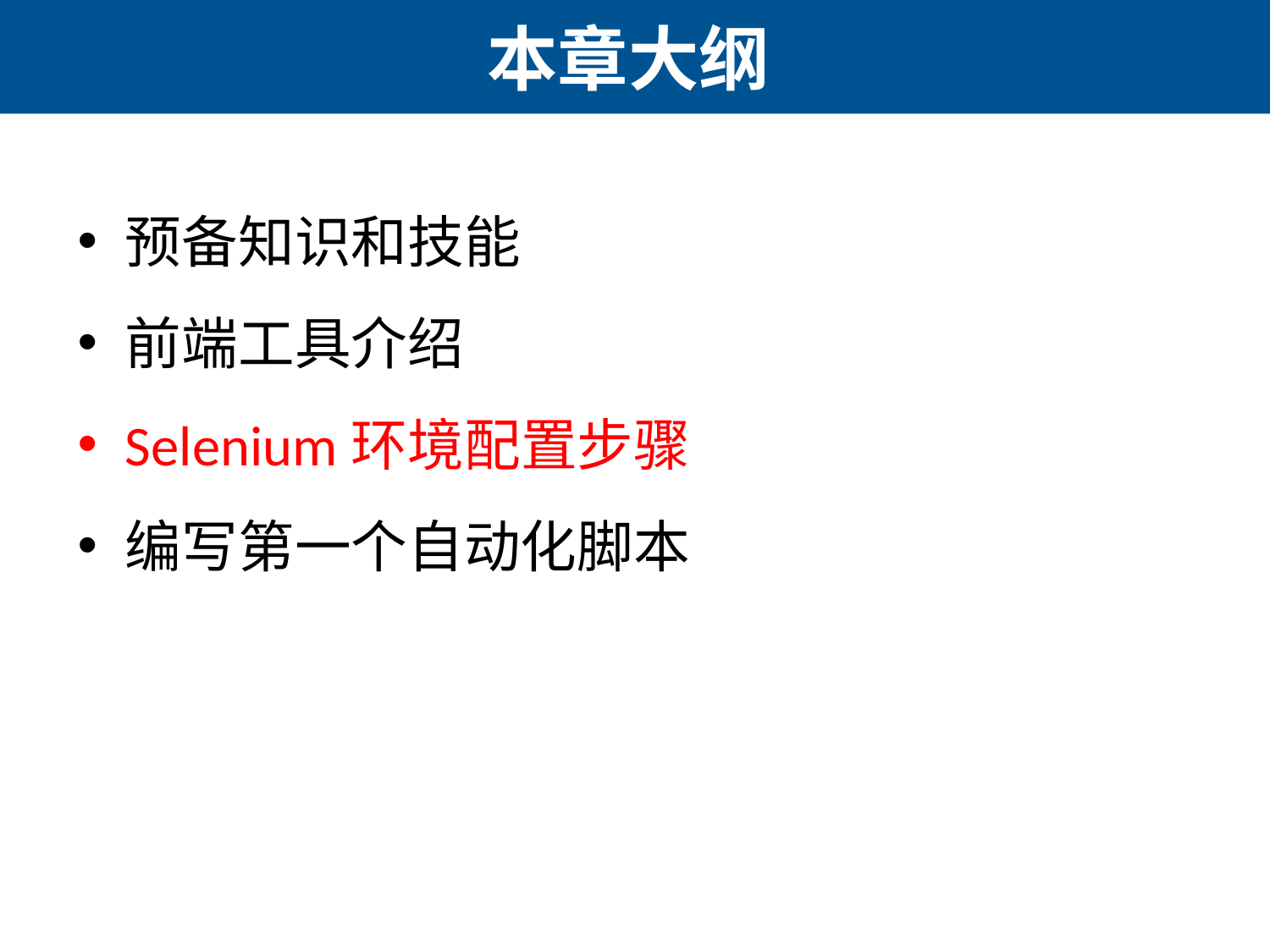

# 本章大纲
预备知识和技能
前端工具介绍
Selenium环境配置步骤
编写第一个自动化脚本